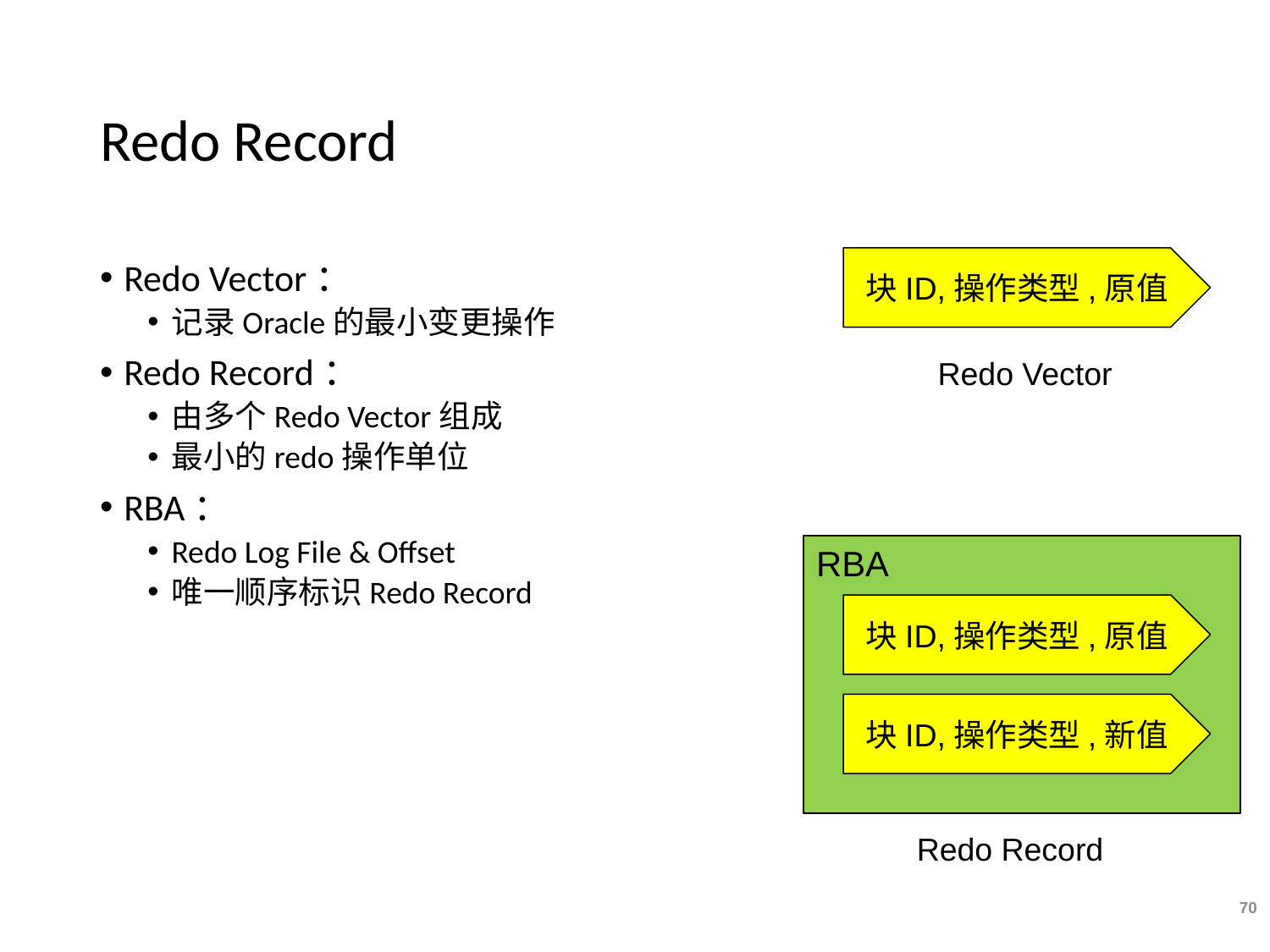

# Redo Record
块ID,操作类型,原值
Redo Vector：
记录Oracle的最小变更操作
Redo Record：
由多个Redo Vector组成
最小的redo操作单位
RBA：
Redo Log File & Offset
唯一顺序标识Redo Record
Redo Vector
RBA
块ID,操作类型,原值
块ID,操作类型,新值
Redo Record

70